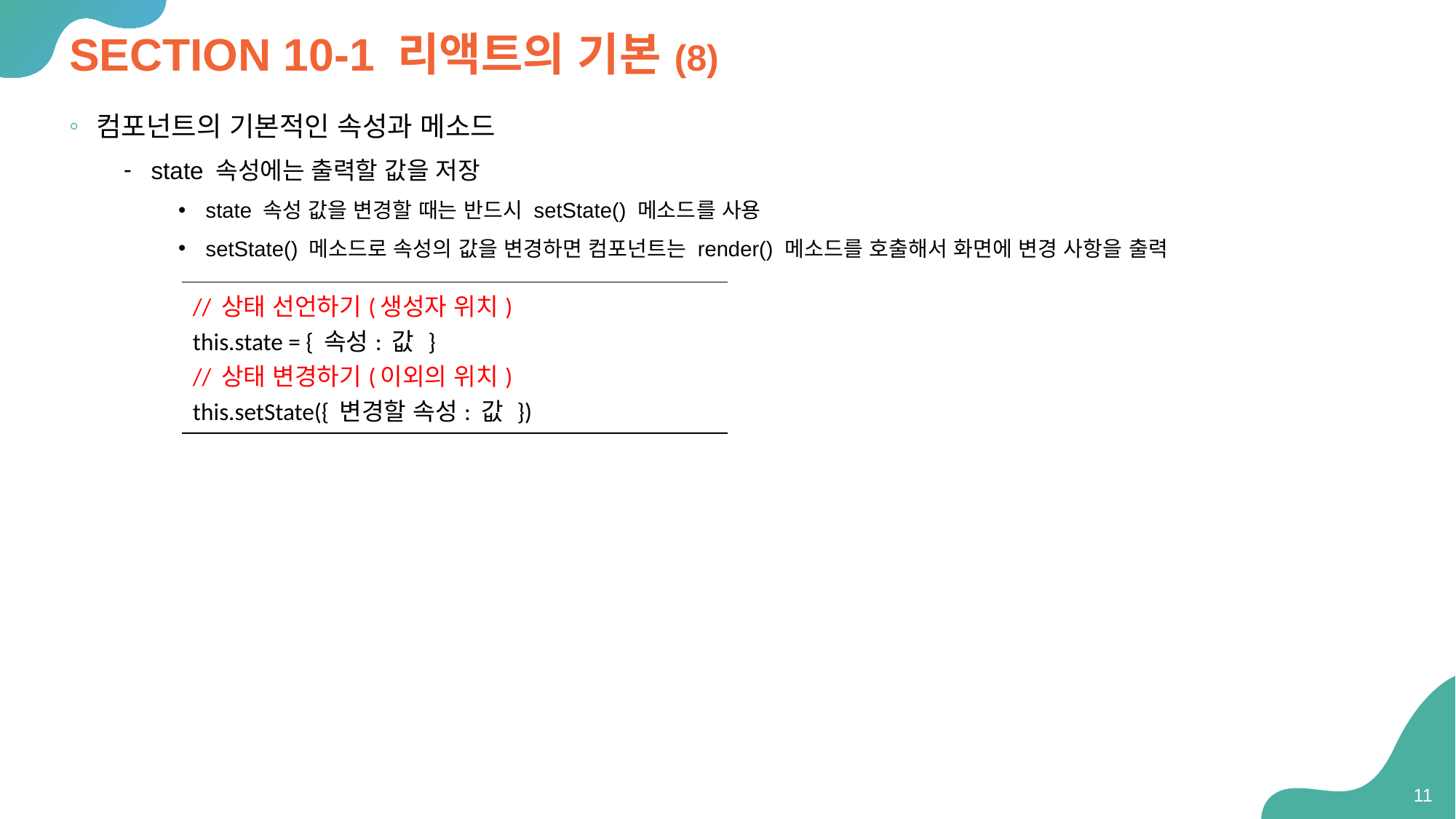

# SECTION 10-1 리액트의 기본(8)
컴포넌트의 기본적인 속성과 메소드
state 속성에는 출력할 값을 저장
state 속성 값을 변경할 때는 반드시 setState() 메소드를 사용
setState() 메소드로 속성의 값을 변경하면 컴포넌트는 render() 메소드를 호출해서 화면에 변경 사항을 출력
| // 상태 선언하기(생성자 위치) this.state = { 속성: 값 } // 상태 변경하기(이외의 위치) this.setState({ 변경할 속성: 값 }) |
| --- |
11